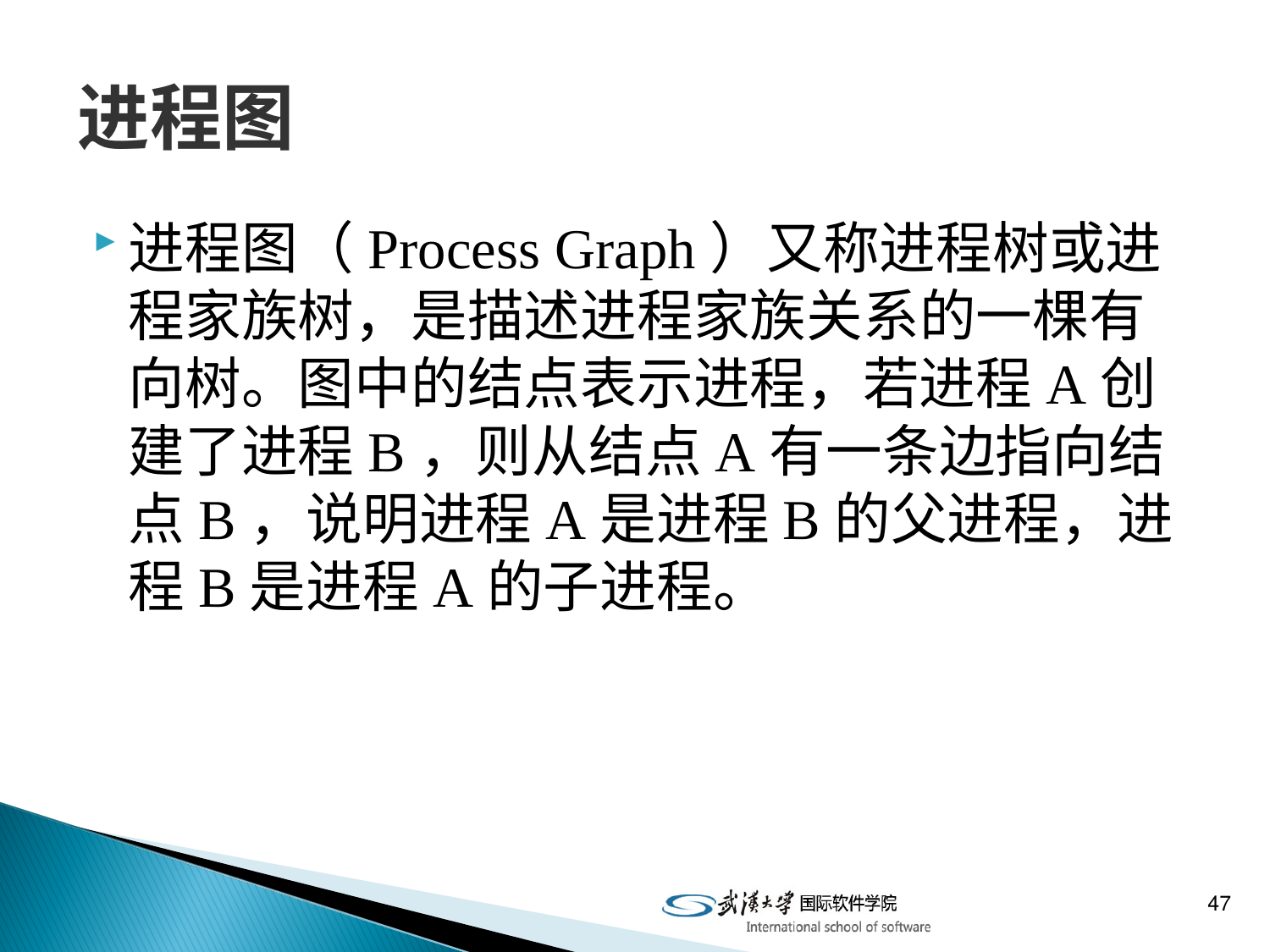

# 进程图
进程图（Process Graph）又称进程树或进程家族树，是描述进程家族关系的一棵有向树。图中的结点表示进程，若进程A创建了进程B，则从结点A有一条边指向结点B，说明进程A是进程B的父进程，进程B是进程A的子进程。